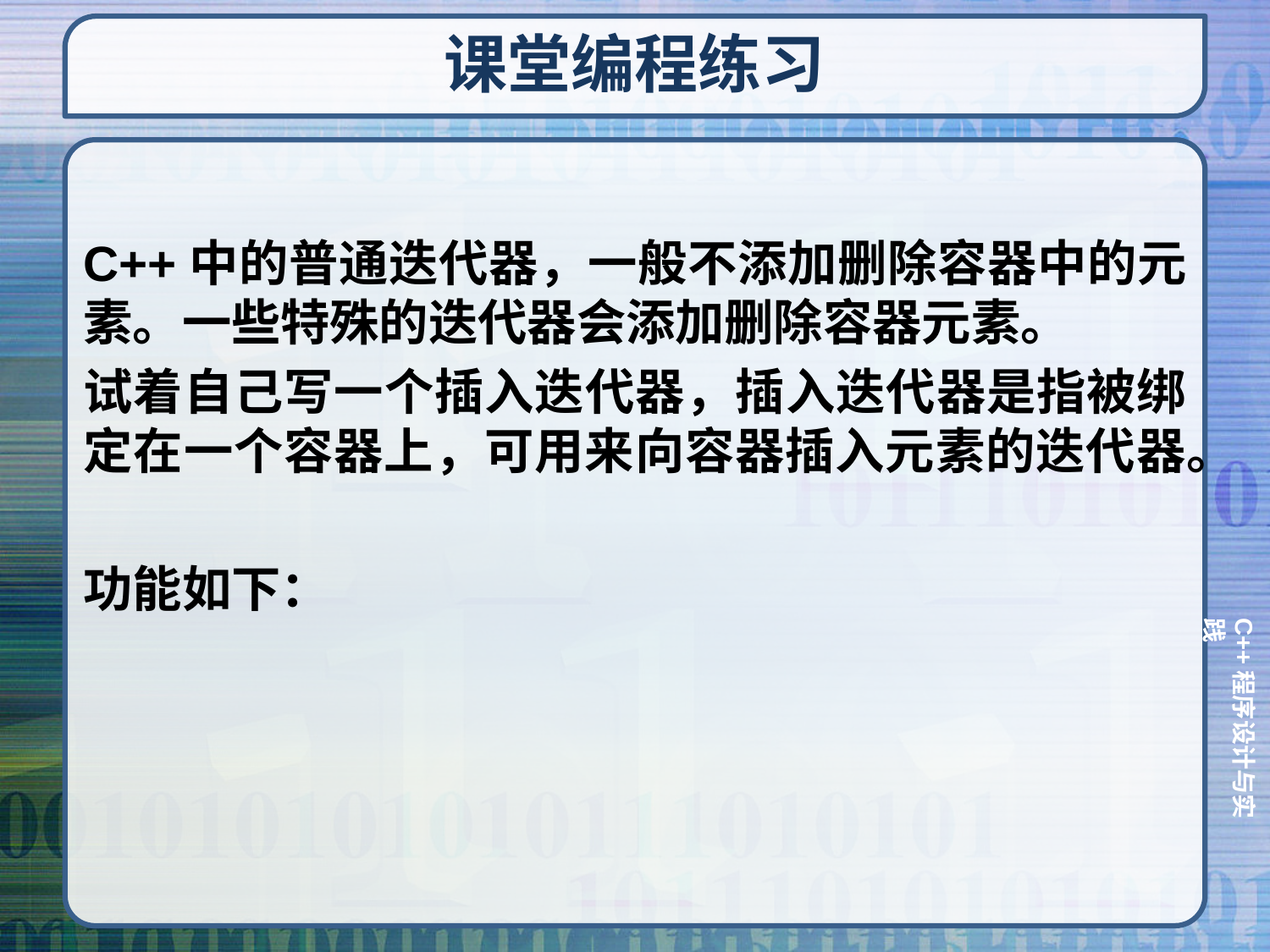

# 课堂编程练习
C++中的普通迭代器，一般不添加删除容器中的元素。一些特殊的迭代器会添加删除容器元素。
试着自己写一个插入迭代器，插入迭代器是指被绑定在一个容器上，可用来向容器插入元素的迭代器。

功能如下：